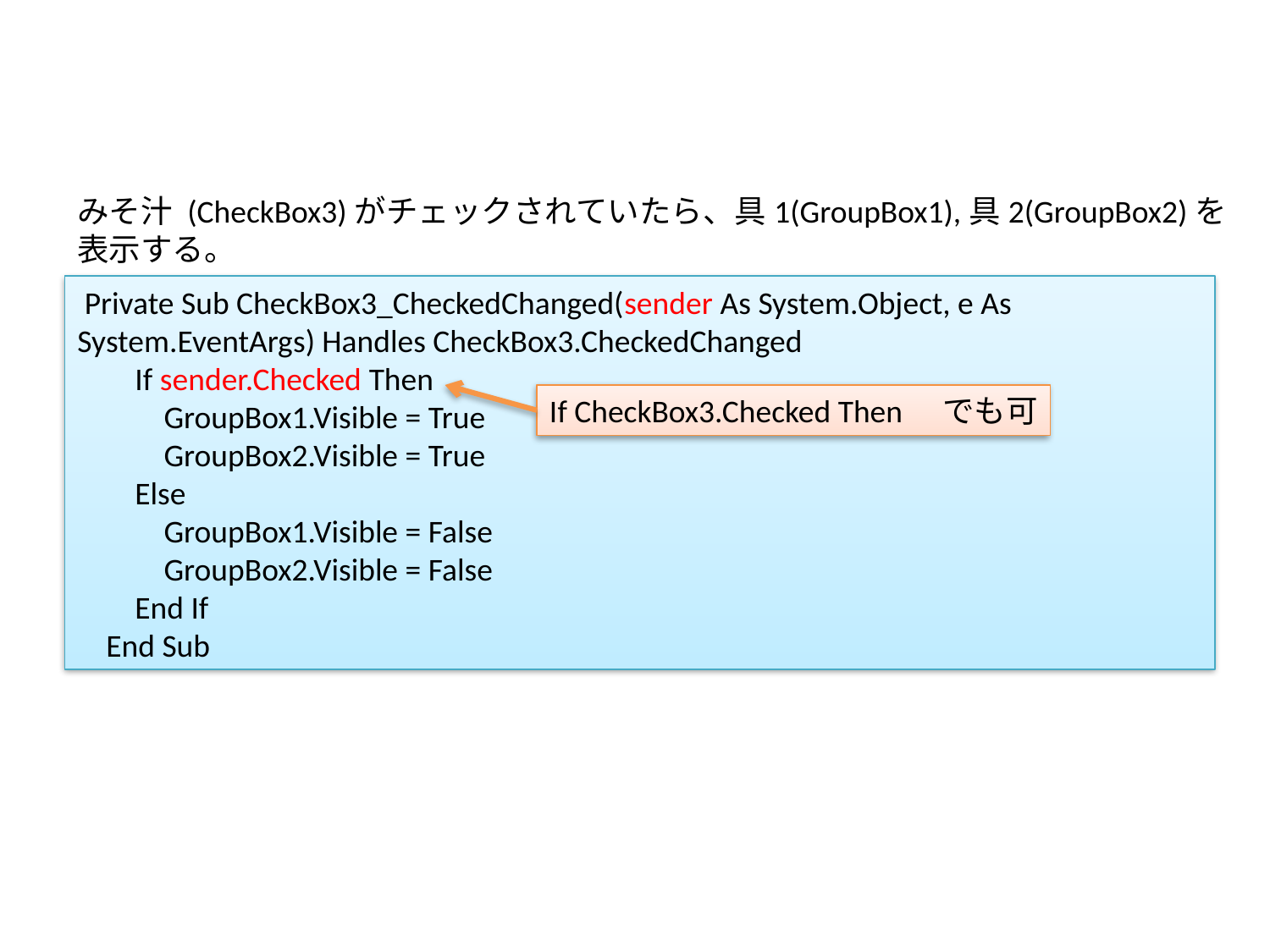

みそ汁 (CheckBox3)がチェックされていたら、具1(GroupBox1),具2(GroupBox2)を表示する。
 Private Sub CheckBox3_CheckedChanged(sender As System.Object, e As System.EventArgs) Handles CheckBox3.CheckedChanged
        If sender.Checked Then
            GroupBox1.Visible = True
            GroupBox2.Visible = True
        Else
            GroupBox1.Visible = False
            GroupBox2.Visible = False
        End If
    End Sub
If CheckBox3.Checked Then　でも可